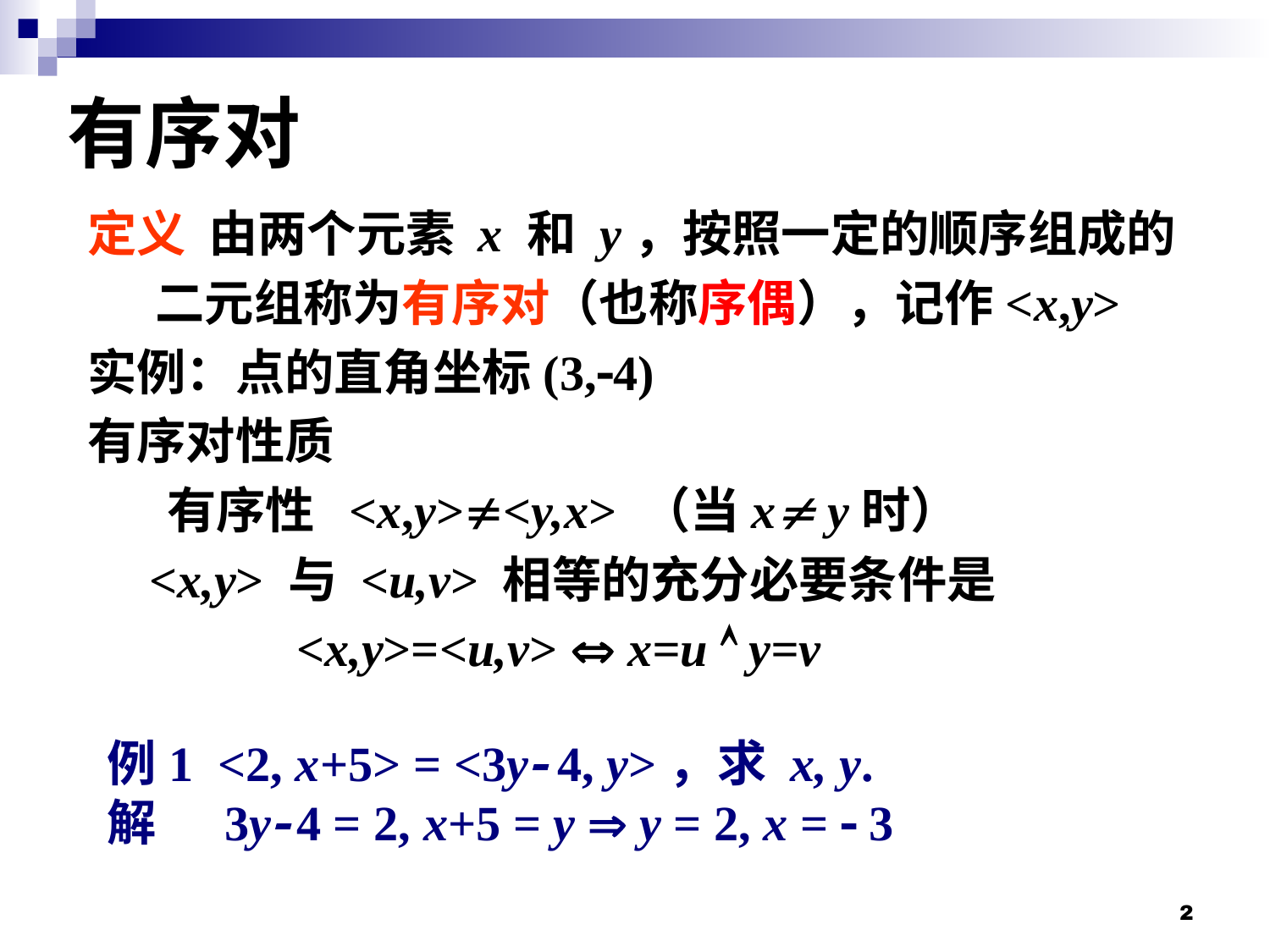

# 有序对
定义  由两个元素 x 和 y，按照一定的顺序组成的
     二元组称为有序对（也称序偶），记作<x,y>
实例：点的直角坐标(3,−4)
有序对性质
      有序性  <x,y>≠<y,x> （当x≠ y时）
     <x,y> 与 <u,v> 相等的充分必要条件是
                 <x,y>=<u,v> ⇔ x=u ∧ y=v

例1  <2, x+5> = <3y− 4, y>，求 x, y.
解     3y− 4 = 2, x+5 = y ⇒ y = 2, x = − 3

2